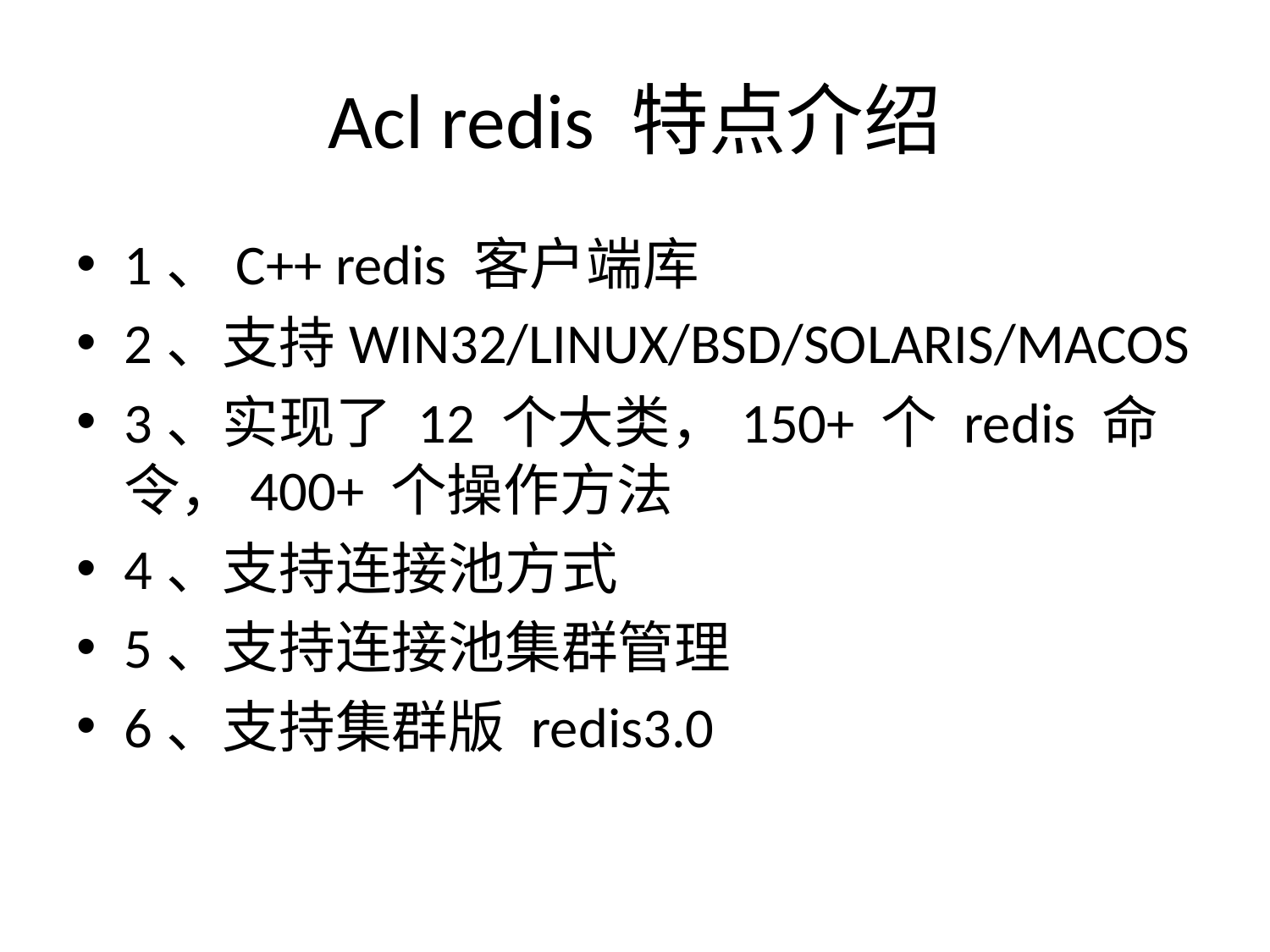

# Acl redis 特点介绍
1、C++ redis 客户端库
2、支持WIN32/LINUX/BSD/SOLARIS/MACOS
3、实现了 12 个大类，150+ 个 redis 命令，400+ 个操作方法
4、支持连接池方式
5、支持连接池集群管理
6、支持集群版 redis3.0